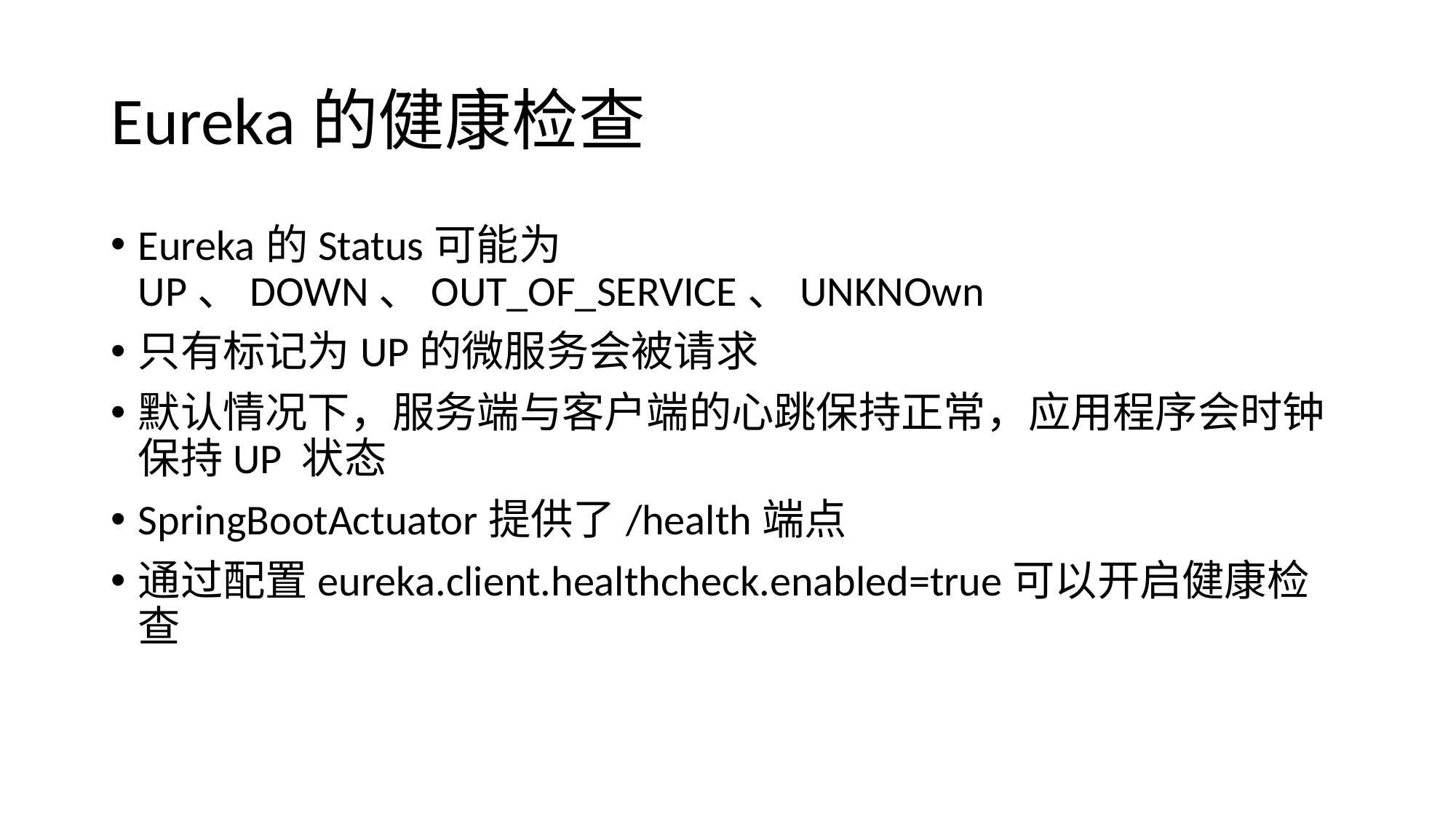

# Eureka的健康检查
Eureka的Status可能为UP、DOWN、OUT_OF_SERVICE、UNKNOwn
只有标记为UP的微服务会被请求
默认情况下，服务端与客户端的心跳保持正常，应用程序会时钟保持UP 状态
SpringBootActuator提供了/health端点
通过配置eureka.client.healthcheck.enabled=true可以开启健康检查